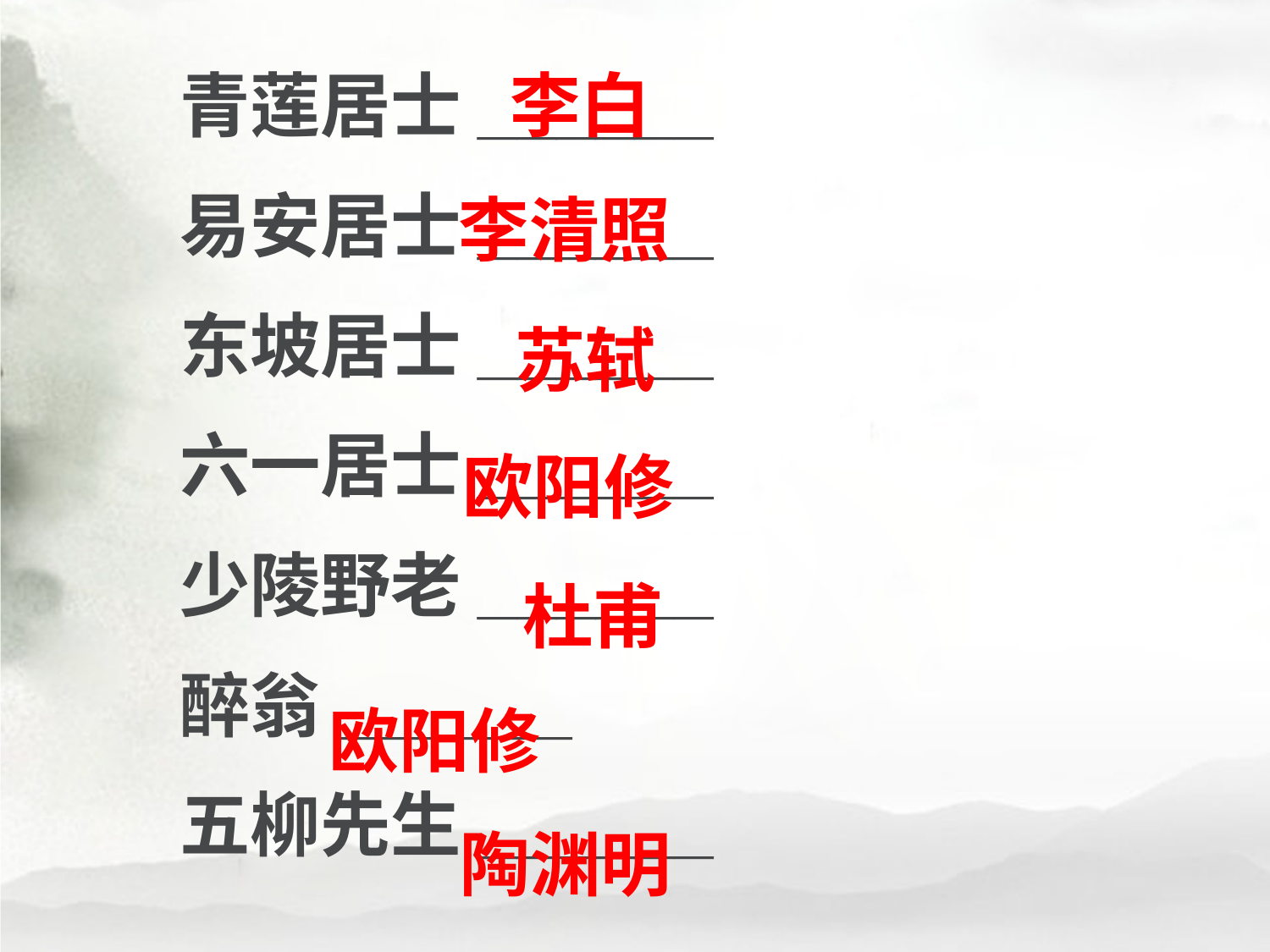

青莲居士______
易安居士______
东坡居士______
六一居士______
少陵野老______
醉翁______
五柳先生______

李白
李清照
苏轼
欧阳修
杜甫
欧阳修
陶渊明